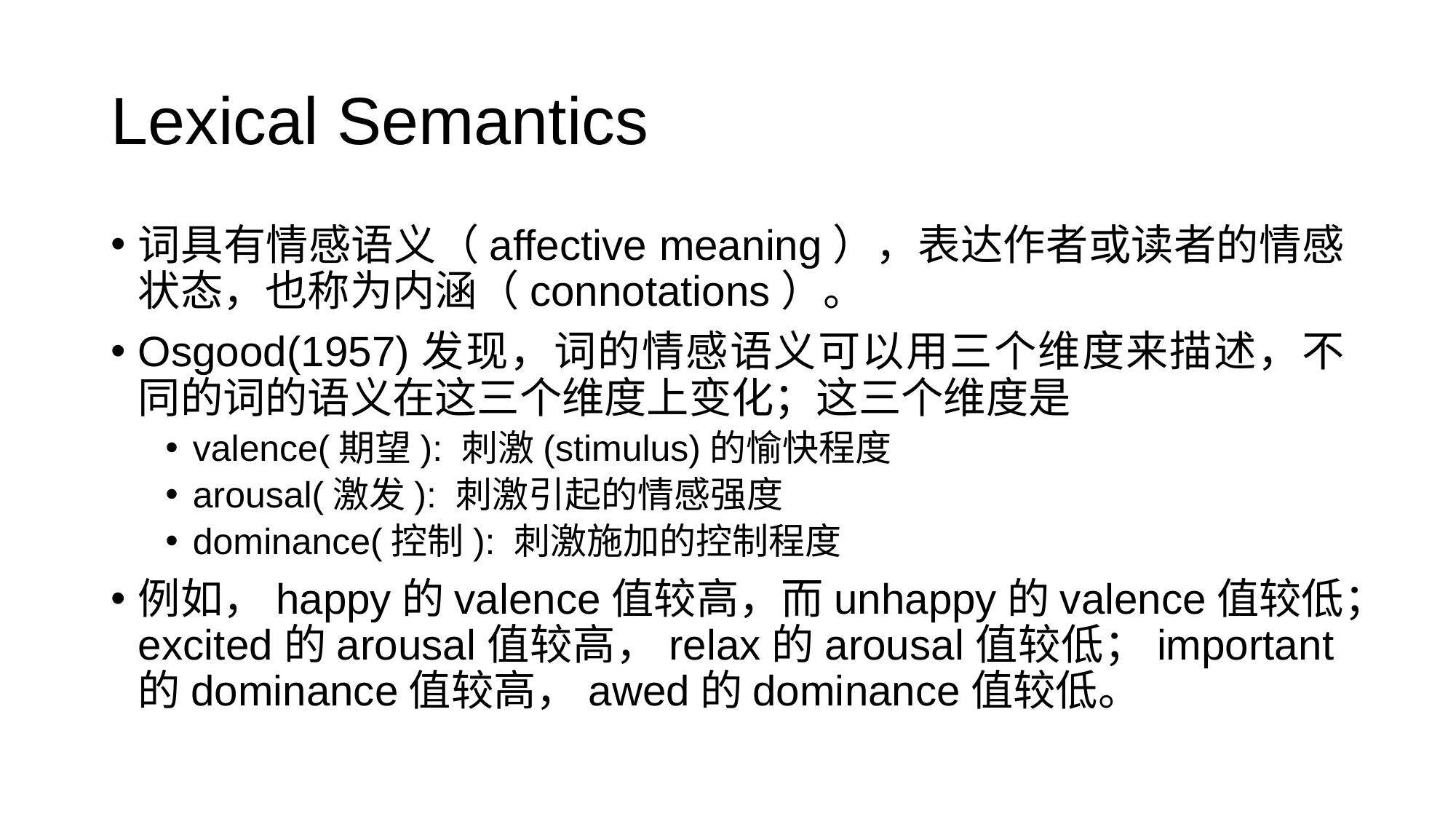

# Lexical Semantics
词具有情感语义（affective meaning），表达作者或读者的情感状态，也称为内涵（connotations）。
Osgood(1957)发现，词的情感语义可以用三个维度来描述，不同的词的语义在这三个维度上变化；这三个维度是
valence(期望): 刺激(stimulus)的愉快程度
arousal(激发): 刺激引起的情感强度
dominance(控制): 刺激施加的控制程度
例如，happy的valence值较高，而unhappy的valence值较低；excited的arousal值较高，relax的arousal值较低；important的dominance值较高，awed的dominance值较低。